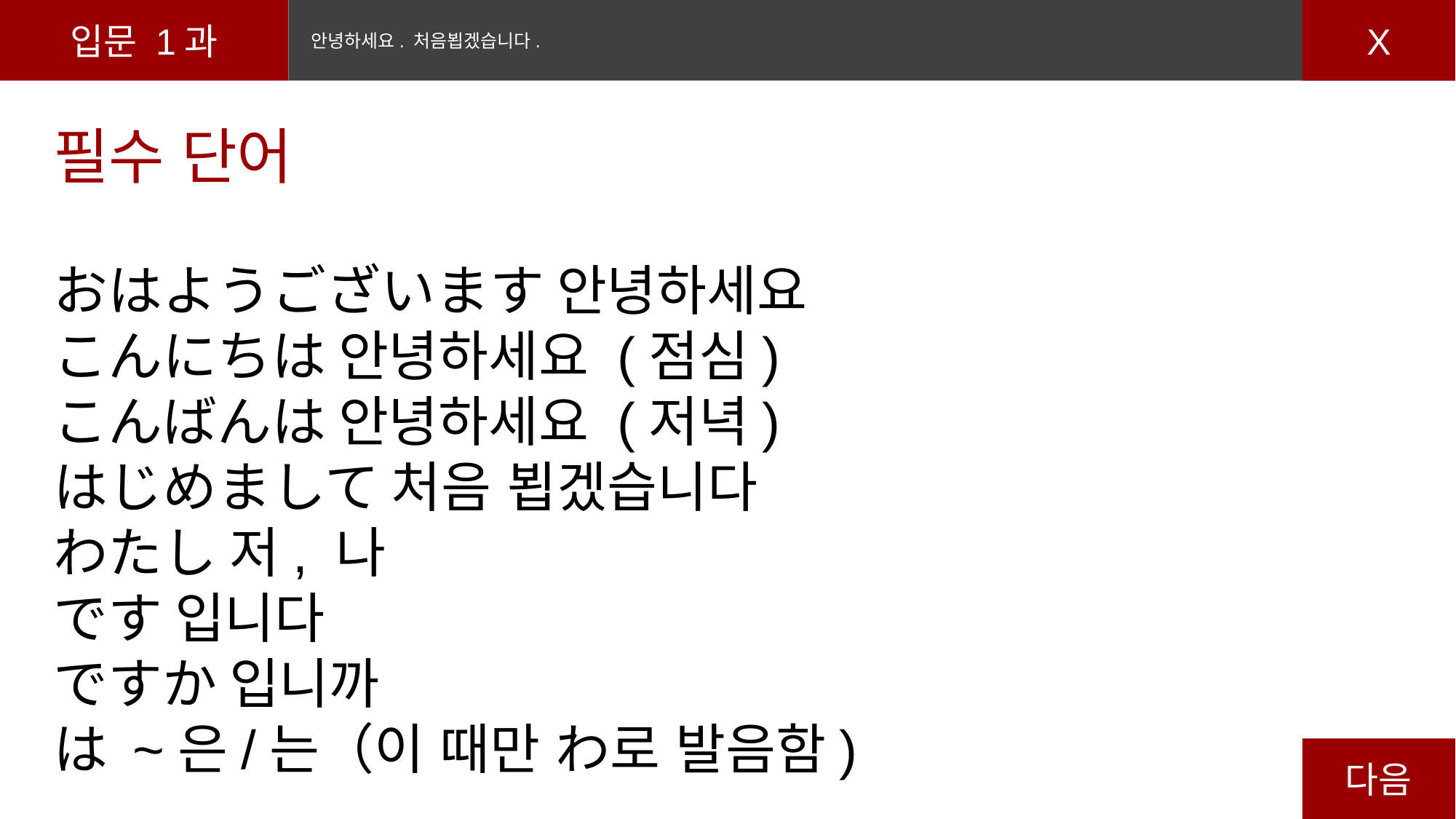

입문 1과
  안녕하세요. 처음뵙겠습니다.
X
필수 단어

おはようございます 안녕하세요
こんにちは 안녕하세요 (점심)
こんばんは 안녕하세요 (저녁)
はじめまして 처음 뵙겠습니다
わたし 저, 나
です 입니다
ですか 입니까
は ~은/는（이 때만 わ로 발음함)

다음